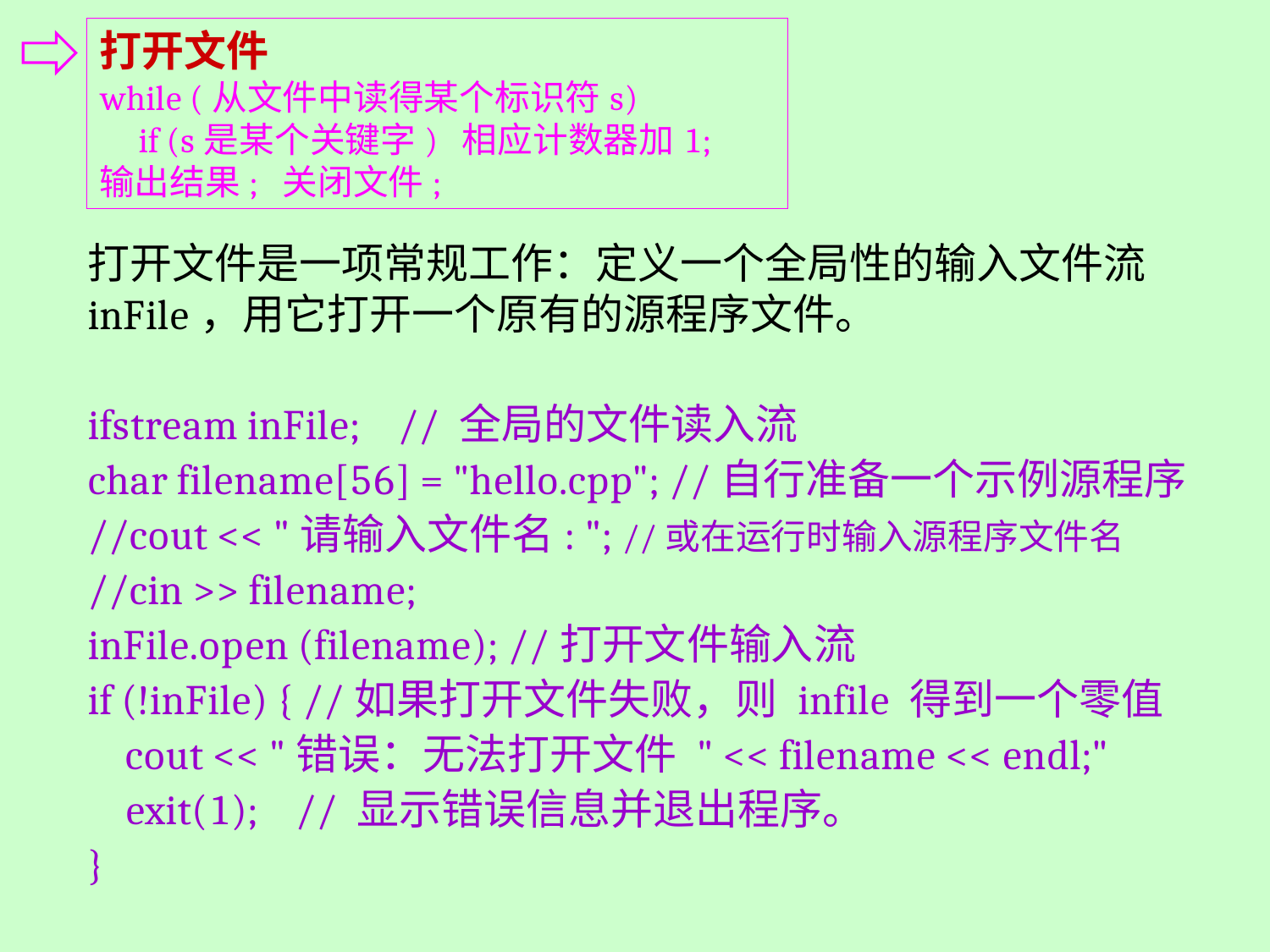

打开文件
while (从文件中读得某个标识符s)
     if (s是某个关键字)  相应计数器加1;
输出结果;  关闭文件;

打开文件是一项常规工作：定义一个全局性的输入文件流 inFile，用它打开一个原有的源程序文件。

ifstream inFile;    // 全局的文件读入流
char filename[56] = "hello.cpp"; //自行准备一个示例源程序
//cout << "请输入文件名: "; //或在运行时输入源程序文件名
//cin >> filename;
inFile.open (filename); //打开文件输入流
if (!inFile) { //如果打开文件失败，则 infile 得到一个零值
    cout << "错误：无法打开文件 " << filename << endl;"
    exit(1);    // 显示错误信息并退出程序。
}
121